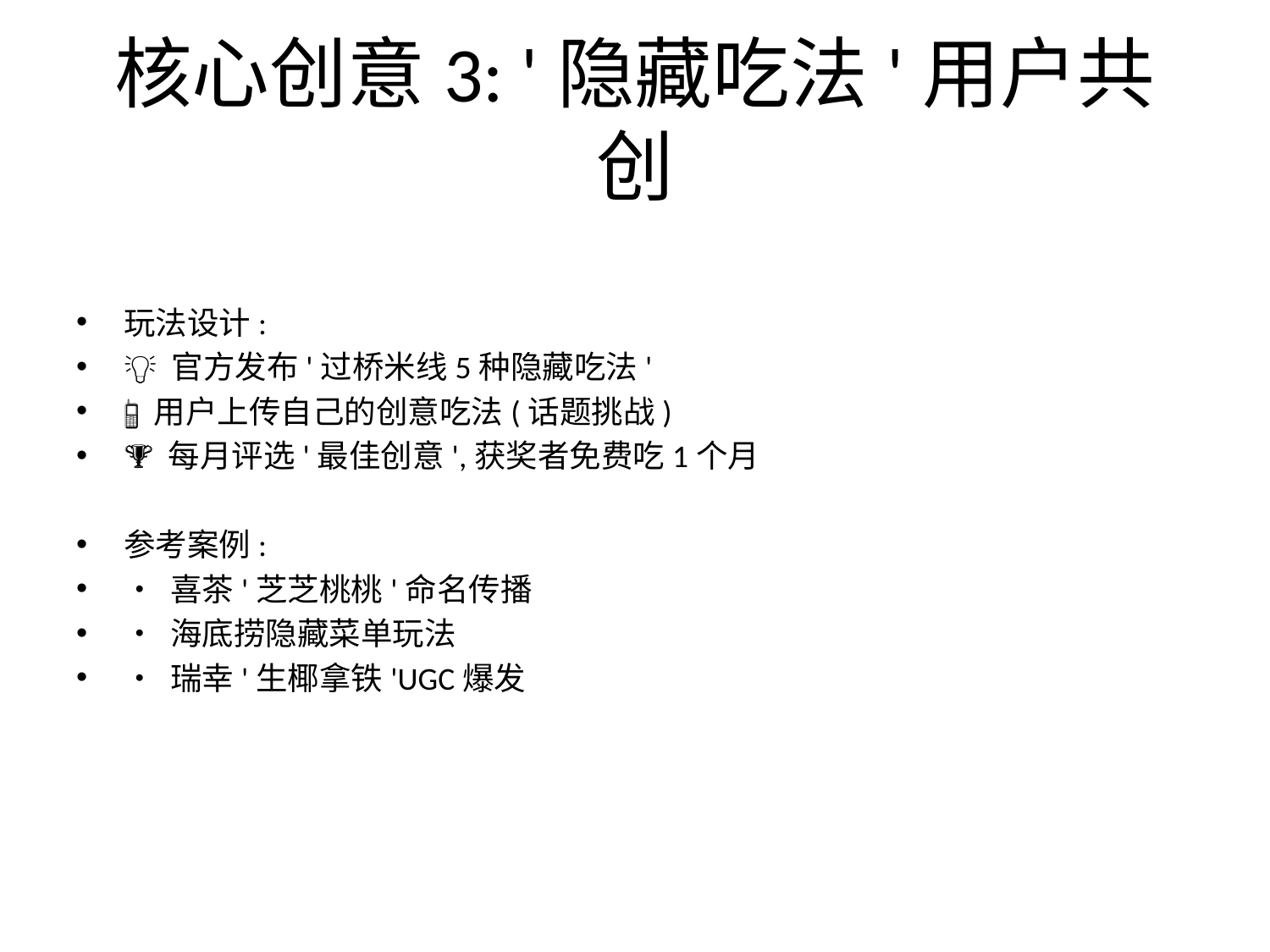

# 核心创意3: '隐藏吃法'用户共创

玩法设计:
💡 官方发布'过桥米线5种隐藏吃法'
📱 用户上传自己的创意吃法(话题挑战)
🏆 每月评选'最佳创意',获奖者免费吃1个月

参考案例:
• 喜茶'芝芝桃桃'命名传播
• 海底捞隐藏菜单玩法
• 瑞幸'生椰拿铁'UGC爆发